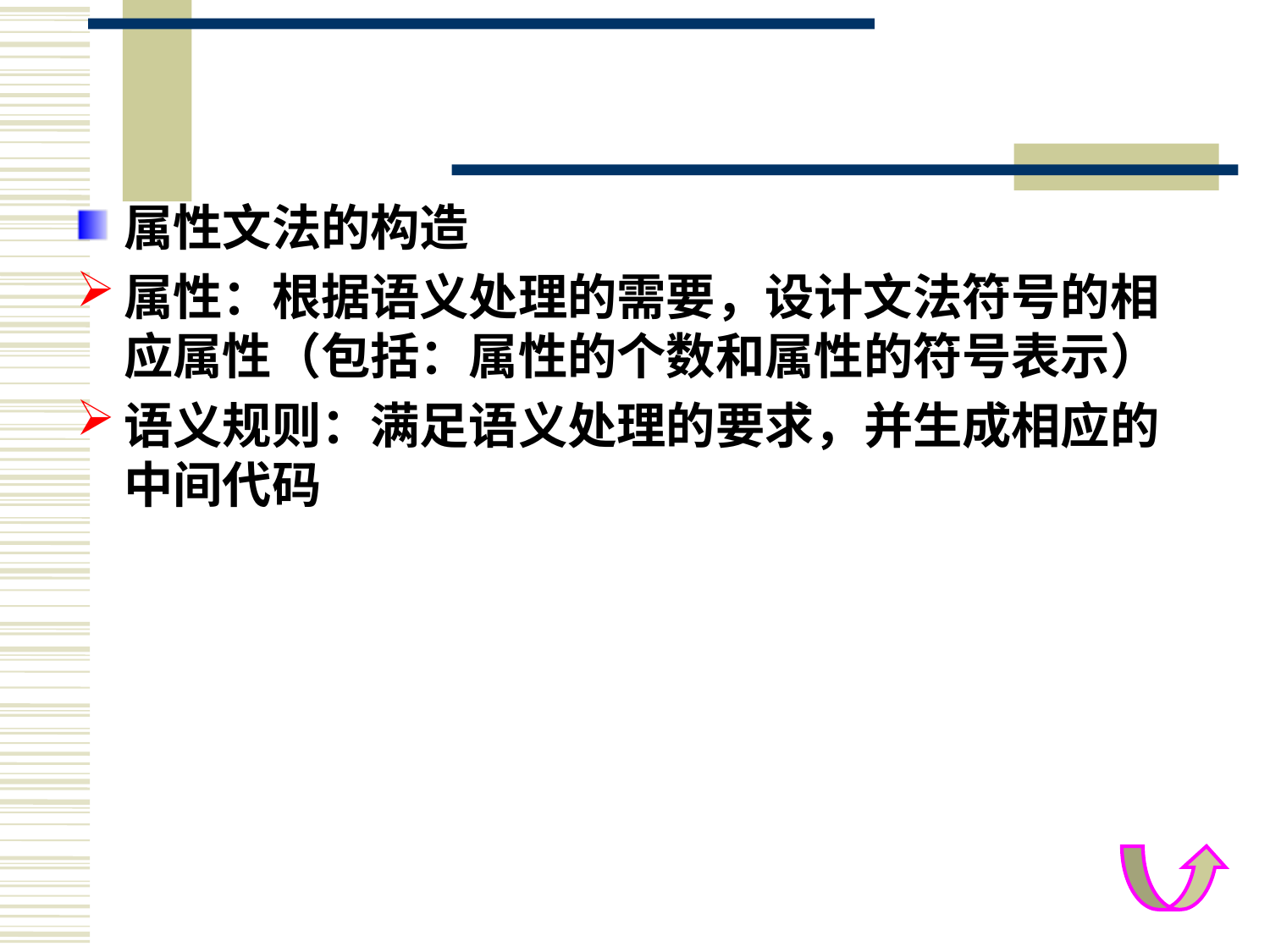

#
属性文法的构造
属性：根据语义处理的需要，设计文法符号的相应属性（包括：属性的个数和属性的符号表示）
语义规则：满足语义处理的要求，并生成相应的中间代码